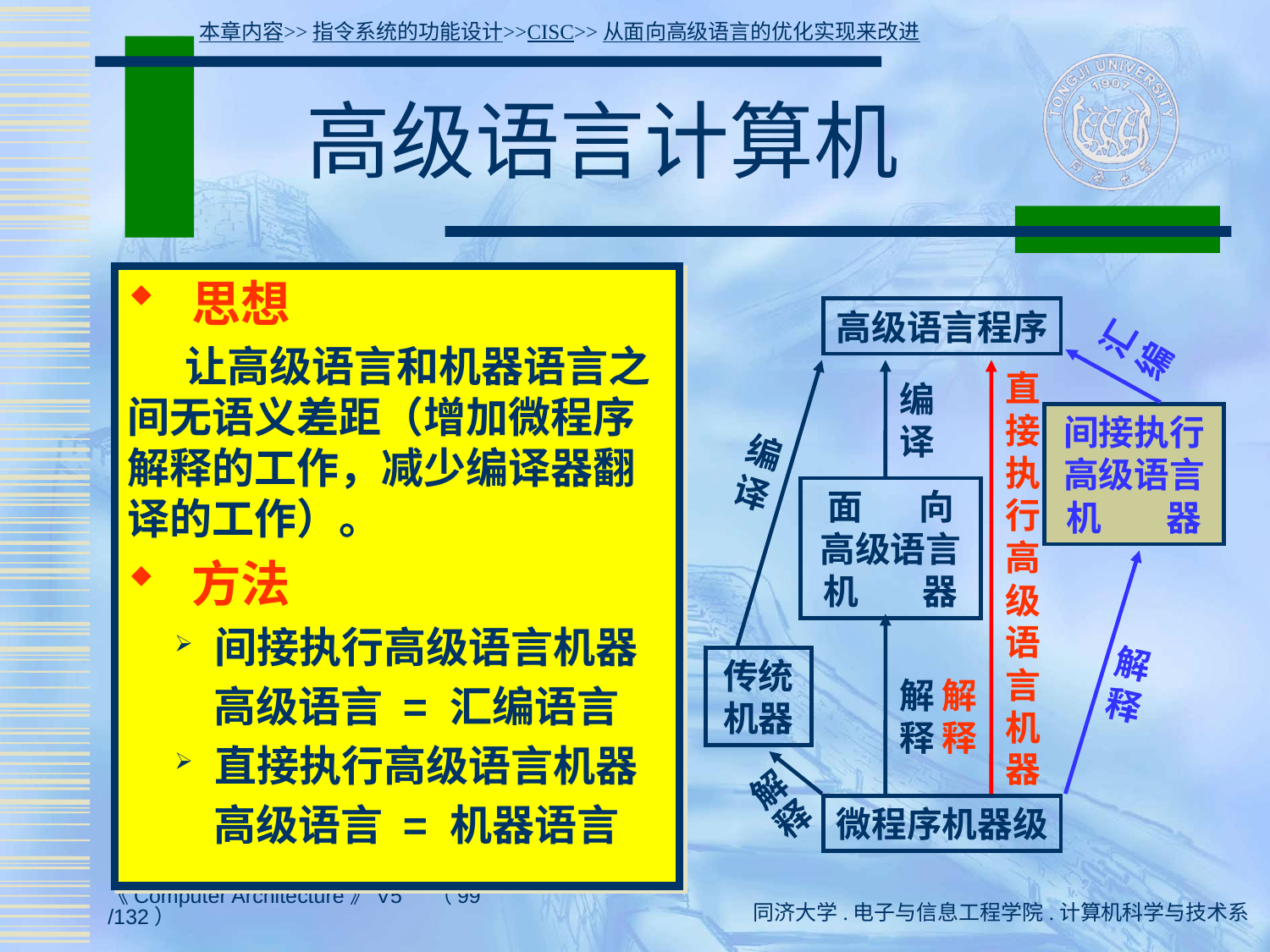

本章内容>>指令系统的功能设计>>CISC>>从面向高级语言的优化实现来改进
# 高级语言计算机
  思想
     让高级语言和机器语言之间无语义差距（增加微程序解释的工作，减少编译器翻译的工作）。
  方法
间接执行高级语言机器
        高级语言 = 汇编语言
直接执行高级语言机器
        高级语言 = 机器语言
高级语言程序
汇
编

直
接
执
行
高
级
语
言
机
器
编
译
间接执行高级语言机        器
编
译
面       向
高级语言机        器

解
释
传统
机器
解
释
解
释

解
释
微程序机器级